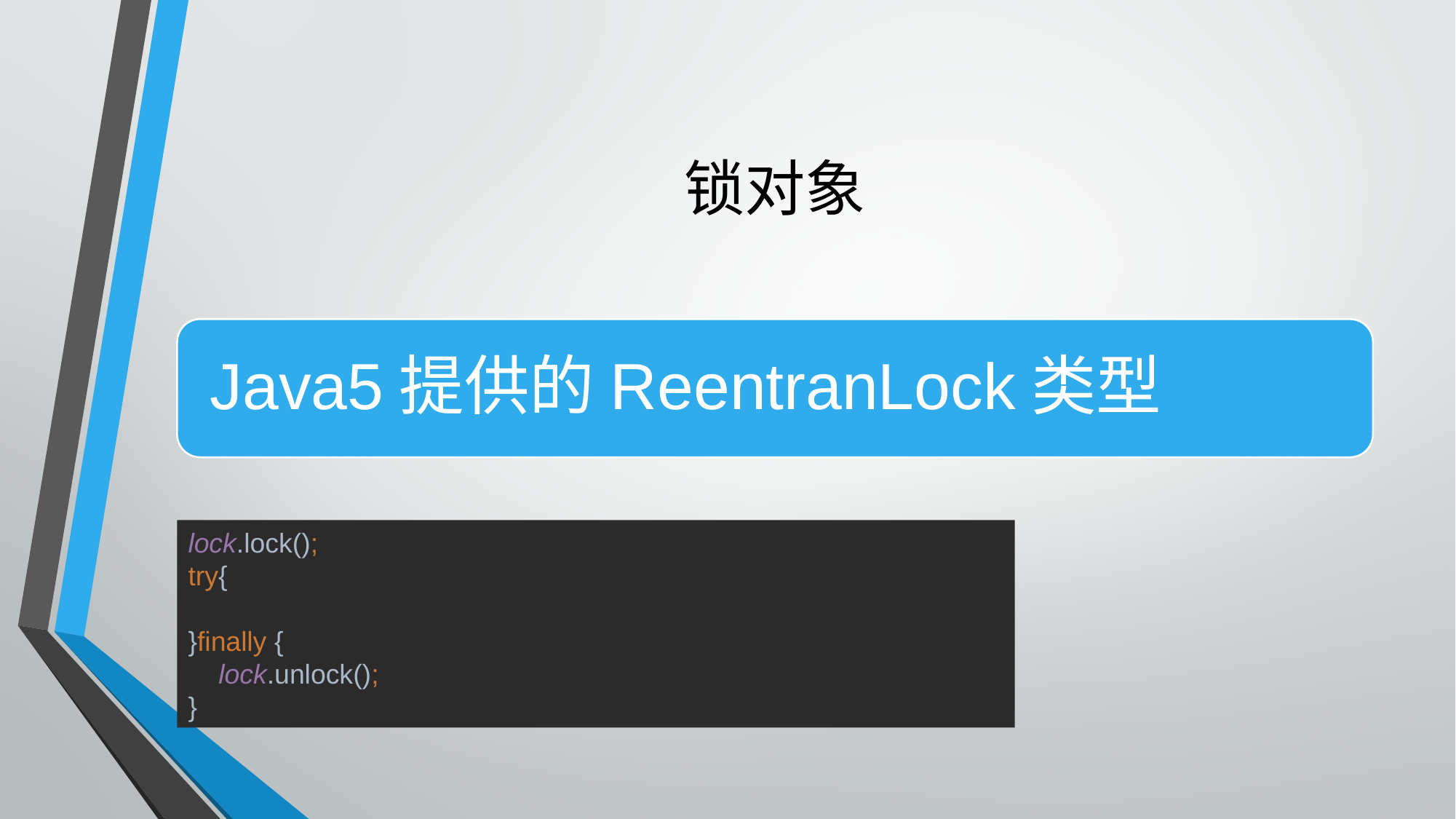

# 锁对象
Java5提供的ReentranLock类型
lock.lock();
try{
}finally {
    lock.unlock();
}